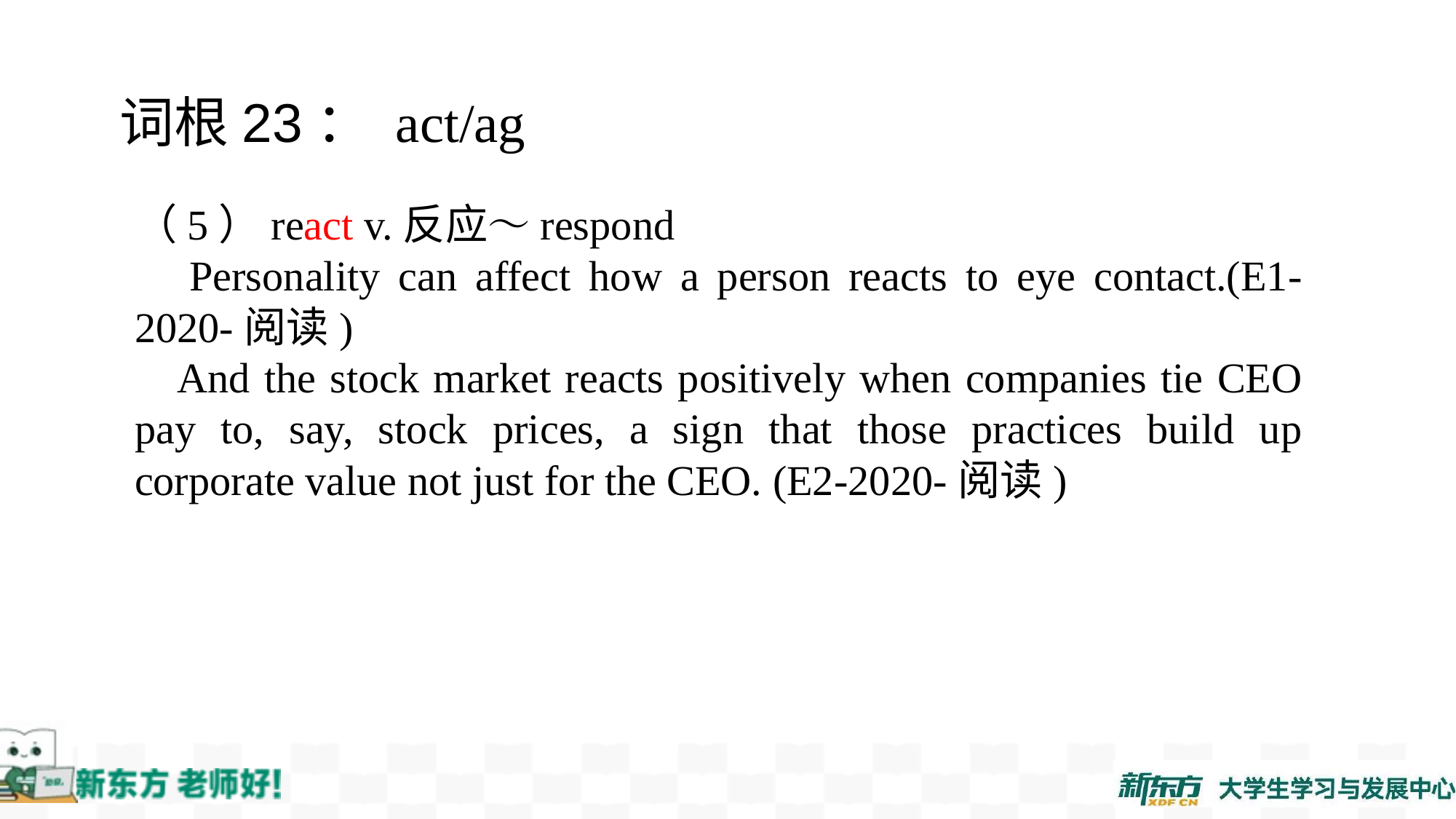

词根23： act/ag
（5）react v.反应～respond
   Personality can affect how a person reacts to eye contact.(E1-2020-阅读)
   And the stock market reacts positively when companies tie CEO pay to, say, stock prices, a sign that those practices build up corporate value not just for the CEO. (E2-2020-阅读)